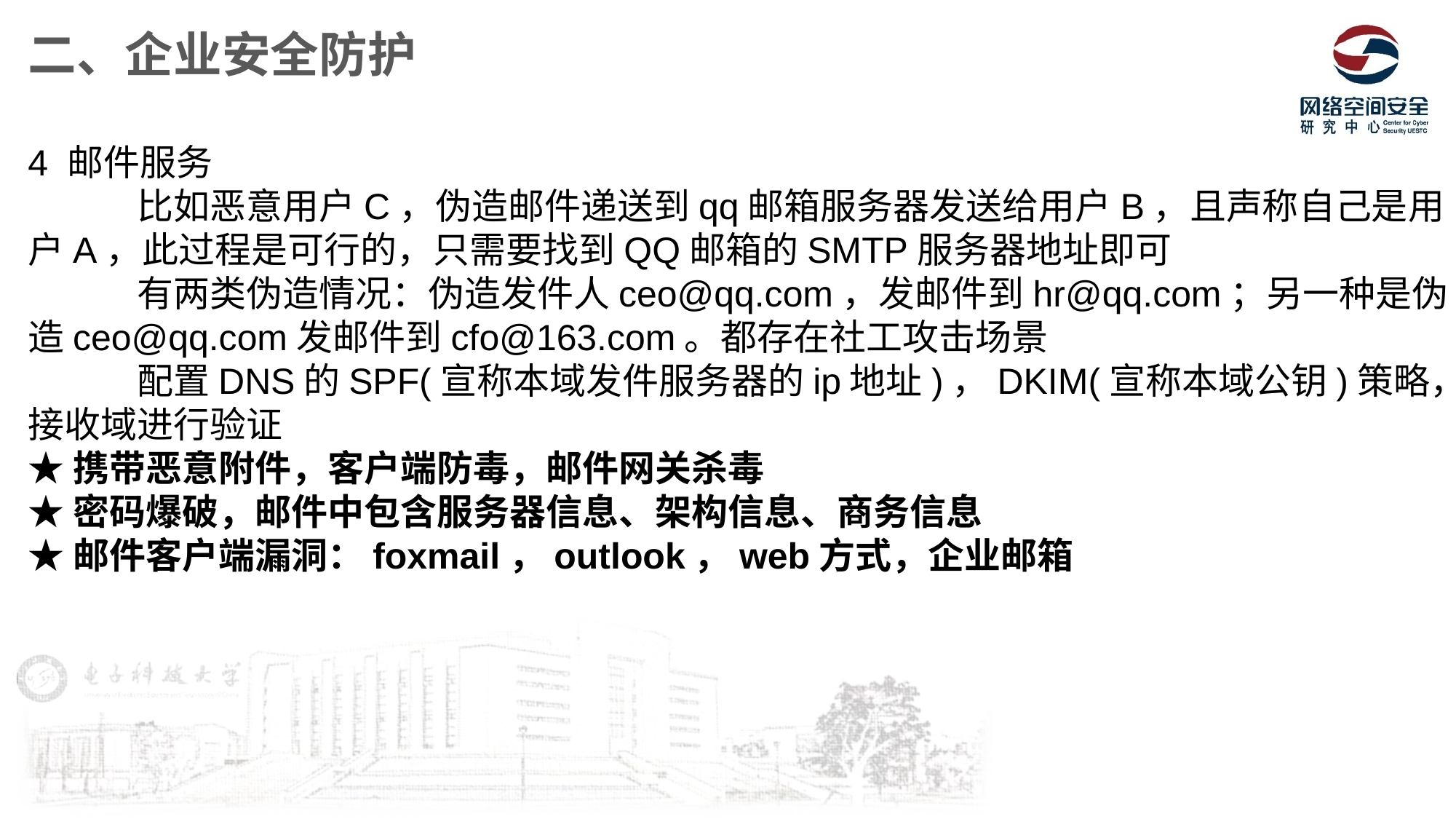

二、企业安全防护
4 邮件服务
	比如恶意用户C，伪造邮件递送到qq邮箱服务器发送给用户B，且声称自己是用户A，此过程是可行的，只需要找到QQ邮箱的SMTP服务器地址即可
	有两类伪造情况：伪造发件人ceo@qq.com，发邮件到hr@qq.com；另一种是伪造ceo@qq.com发邮件到cfo@163.com。都存在社工攻击场景
	配置DNS的SPF(宣称本域发件服务器的ip地址)，DKIM(宣称本域公钥)策略，接收域进行验证
★携带恶意附件，客户端防毒，邮件网关杀毒
★密码爆破，邮件中包含服务器信息、架构信息、商务信息
★邮件客户端漏洞：foxmail，outlook，web方式，企业邮箱